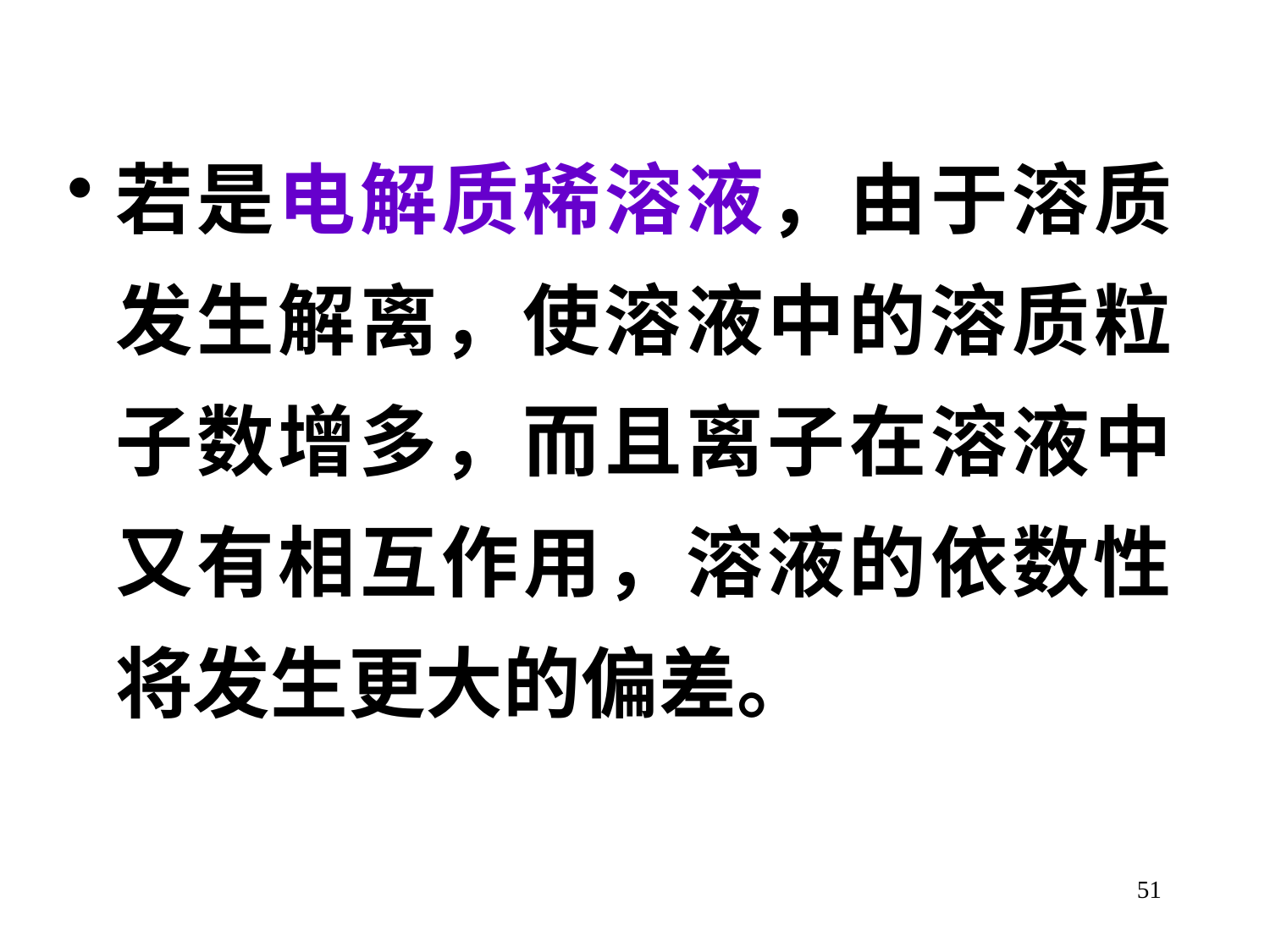

若是电解质稀溶液，由于溶质发生解离，使溶液中的溶质粒子数增多，而且离子在溶液中又有相互作用，溶液的依数性将发生更大的偏差。
51